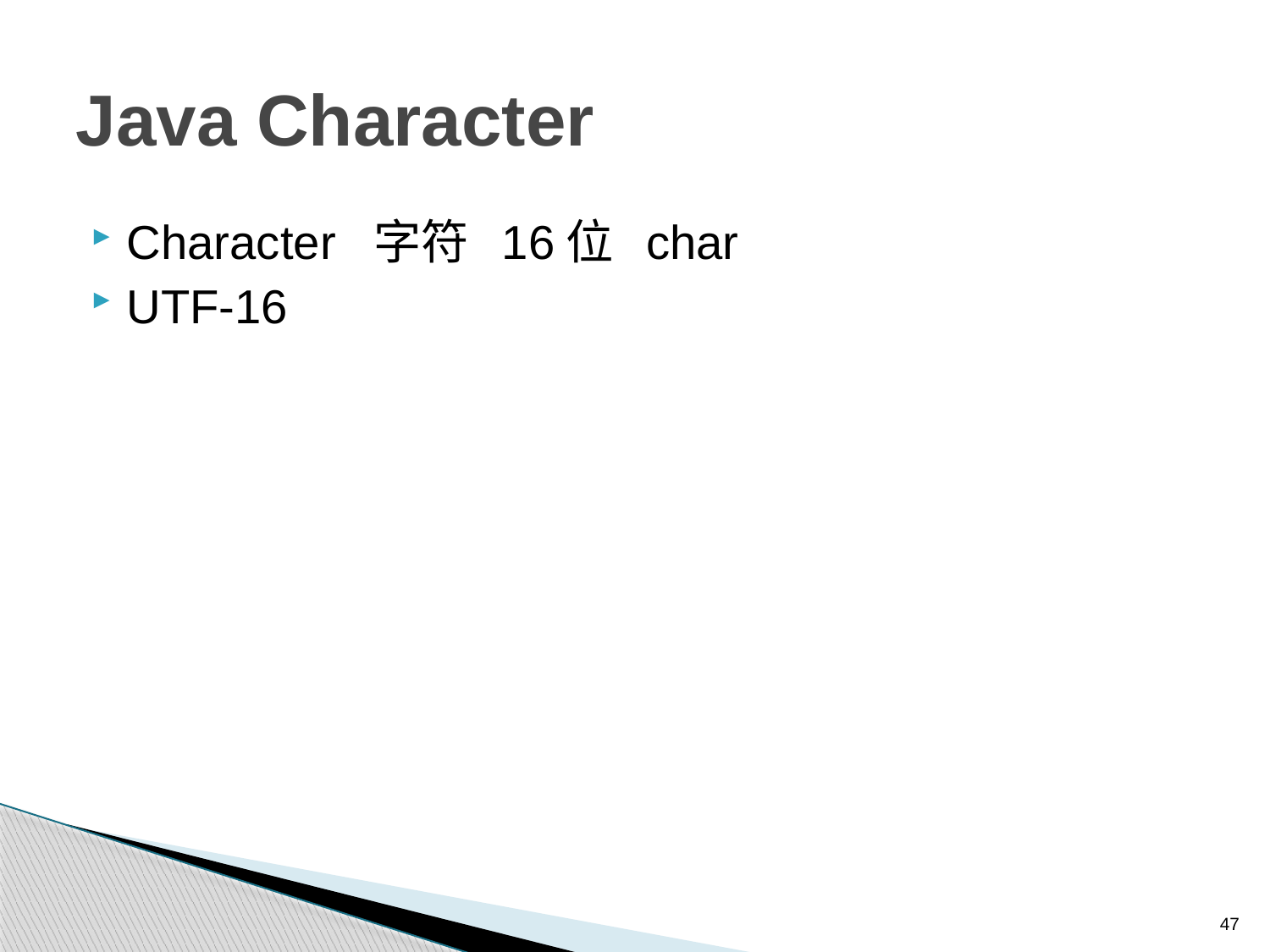

# Java Character
Character  字符  16位  char
UTF-16
47